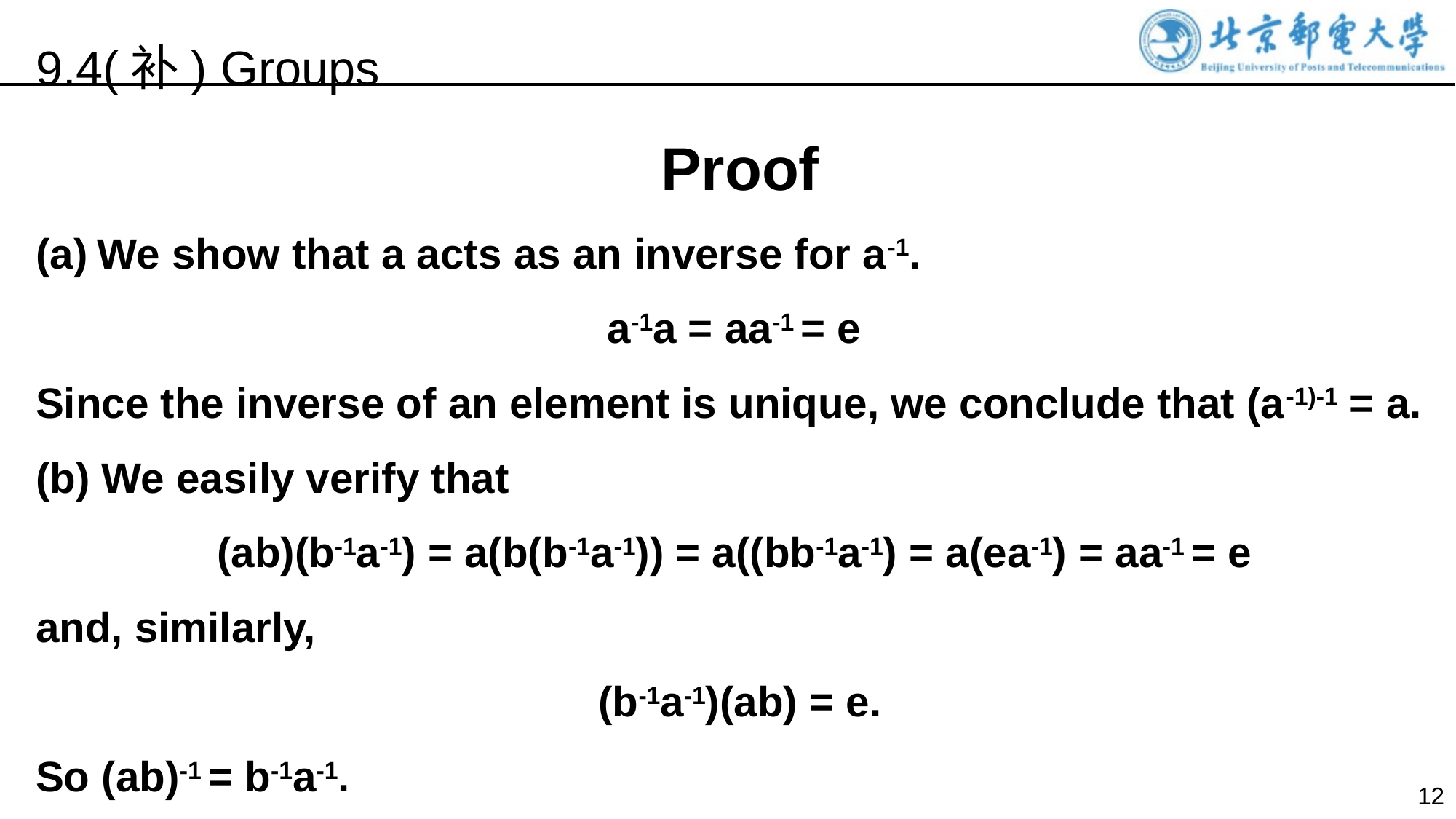

9.4(补) Groups
Proof
We show that a acts as an inverse for a-1.
a-1a = aa-1 = e
Since the inverse of an element is unique, we conclude that (a-1)-1 = a.
(b) We easily verify that
(ab)(b-1a-1) = a(b(b-1a-1)) = a((bb-1a-1) = a(ea-1) = aa-1 = e
and, similarly,
(b-1a-1)(ab) = e.
So (ab)-1 = b-1a-1.